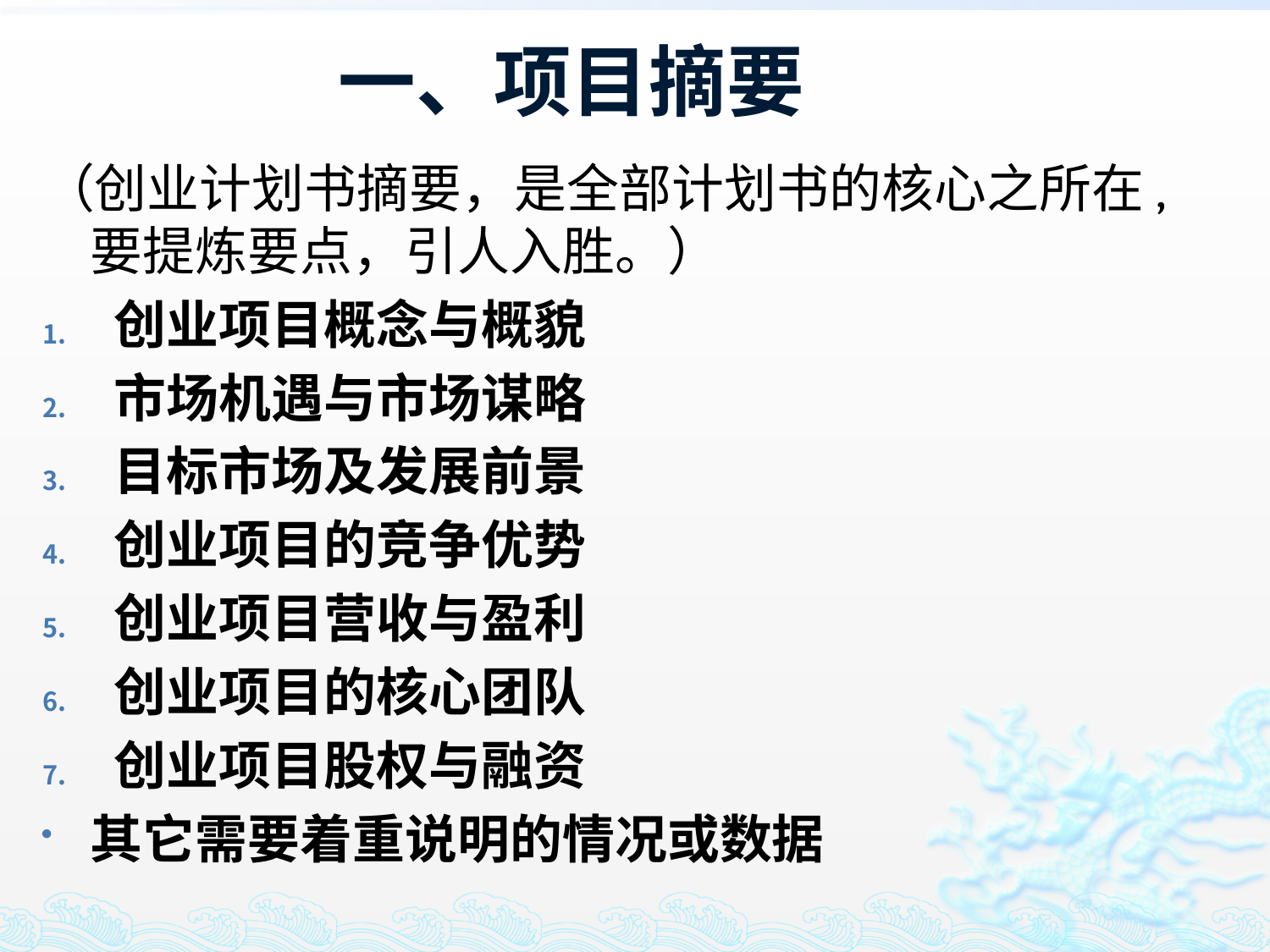

# 一、项目摘要
（创业计划书摘要，是全部计划书的核心之所在,要提炼要点，引人入胜。）
创业项目概念与概貌
市场机遇与市场谋略
目标市场及发展前景
创业项目的竞争优势
创业项目营收与盈利
创业项目的核心团队
创业项目股权与融资
其它需要着重说明的情况或数据